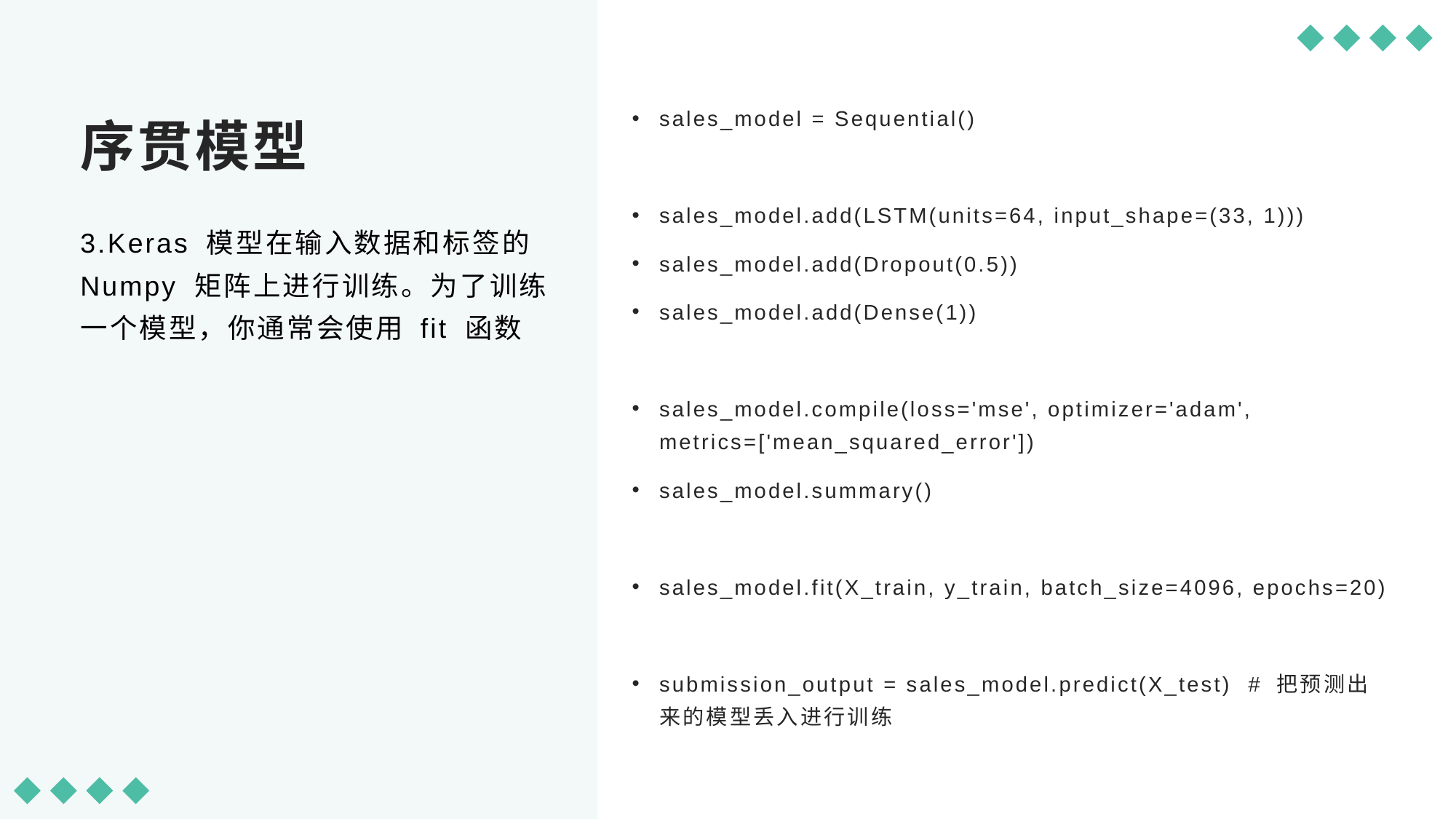

sales_model = Sequential()

sales_model.add(LSTM(units=64, input_shape=(33, 1)))
sales_model.add(Dropout(0.5))
sales_model.add(Dense(1))

sales_model.compile(loss='mse', optimizer='adam', metrics=['mean_squared_error'])
sales_model.summary()

sales_model.fit(X_train, y_train, batch_size=4096, epochs=20)

submission_output = sales_model.predict(X_test)  # 把预测出来的模型丢入进行训练
# 序贯模型
3.Keras 模型在输入数据和标签的 Numpy 矩阵上进行训练。为了训练一个模型，你通常会使用 fit 函数